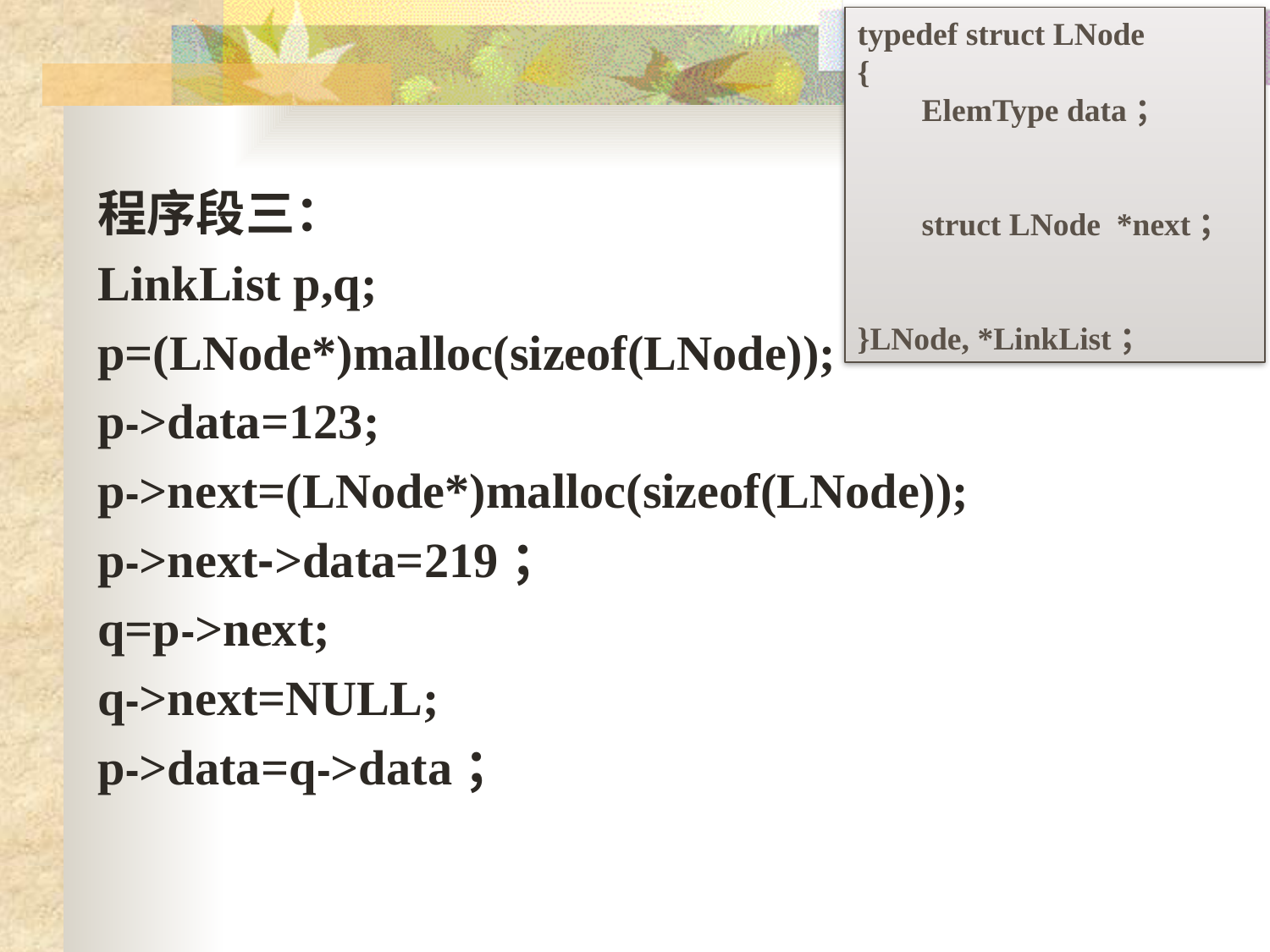

typedef struct LNode
{
        ElemType data；

        struct LNode  *next；

}LNode, *LinkList；
程序段三：
LinkList p,q;
p=(LNode*)malloc(sizeof(LNode));
p->data=123;
p->next=(LNode*)malloc(sizeof(LNode));
p->next->data=219；
q=p->next;
q->next=NULL;
p->data=q->data；